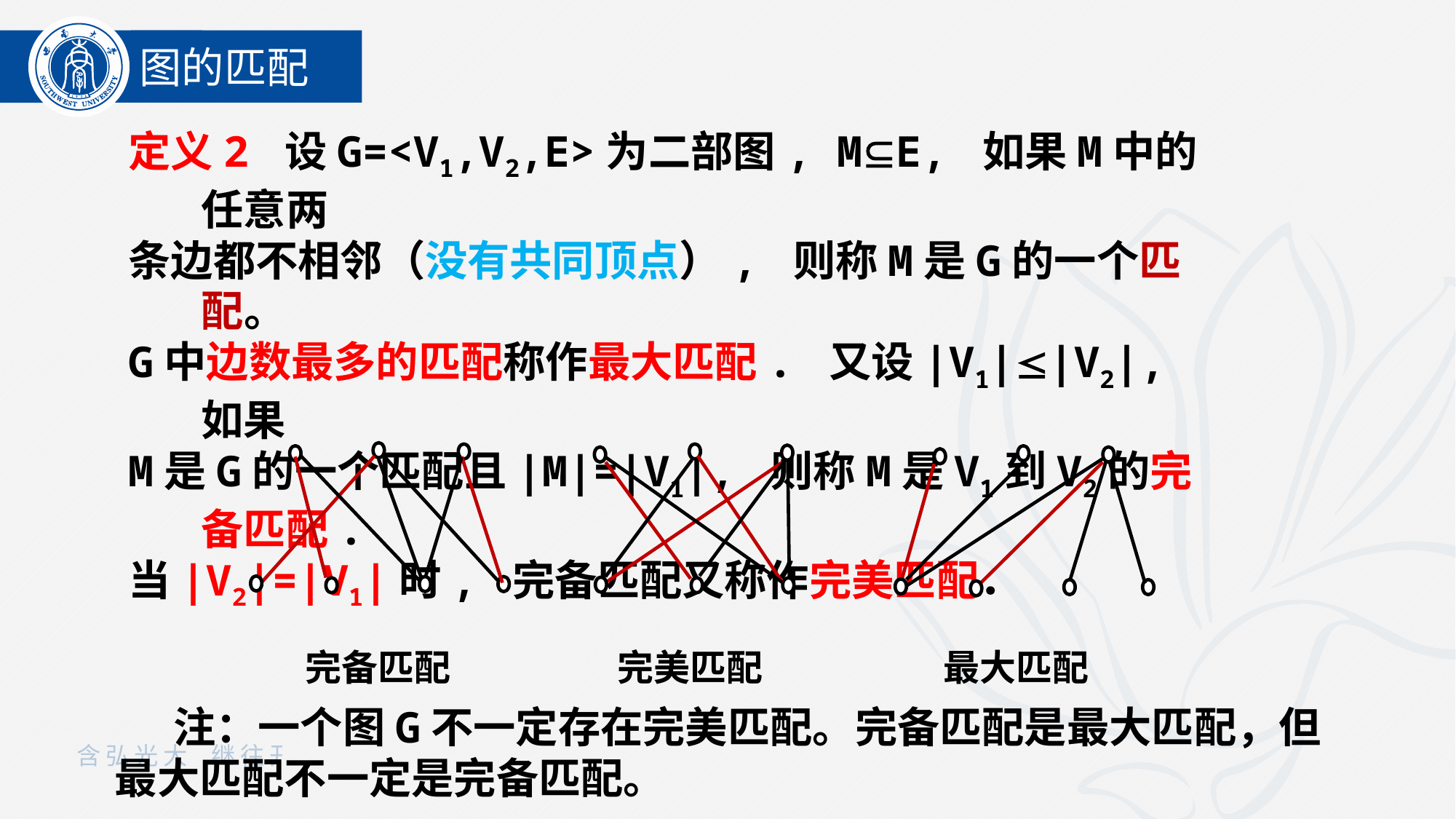

图的匹配
定义2 设G=<V1,V2,E>为二部图, M⊆E, 如果M中的任意两
条边都不相邻（没有共同顶点）, 则称M是G的一个匹配。
G中边数最多的匹配称作最大匹配. 又设|V1|≤|V2|, 如果
M是G的一个匹配且|M|=|V1|, 则称M是V1到V2的完备匹配.
当|V2|=|V1|时, 完备匹配又称作完美匹配．

完备匹配
完美匹配
最大匹配
     注：一个图G不一定存在完美匹配。完备匹配是最大匹配，但最大匹配不一定是完备匹配。